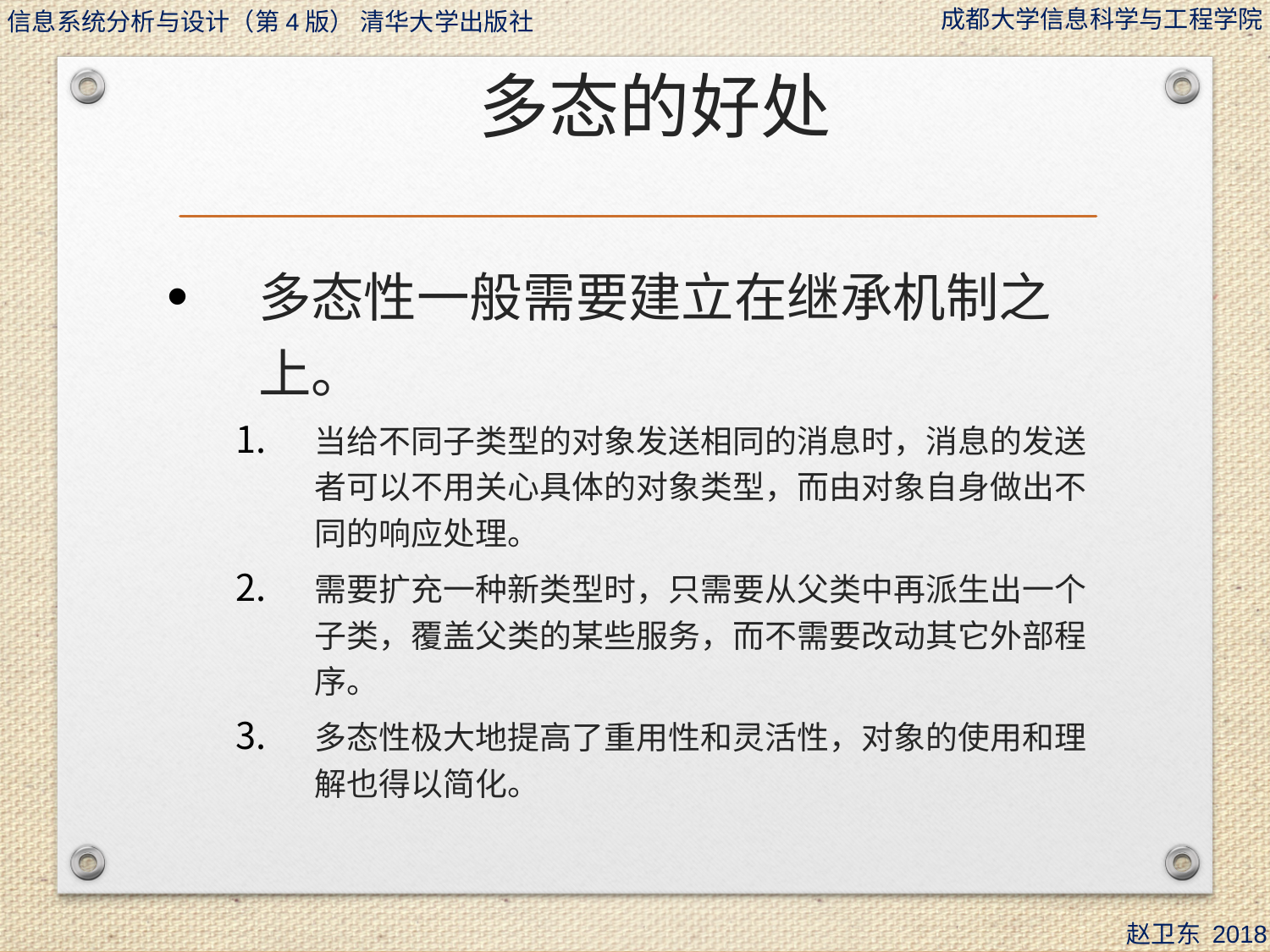

# 多态的好处
多态性一般需要建立在继承机制之上。
当给不同子类型的对象发送相同的消息时，消息的发送者可以不用关心具体的对象类型，而由对象自身做出不同的响应处理。
需要扩充一种新类型时，只需要从父类中再派生出一个子类，覆盖父类的某些服务，而不需要改动其它外部程序。
多态性极大地提高了重用性和灵活性，对象的使用和理解也得以简化。